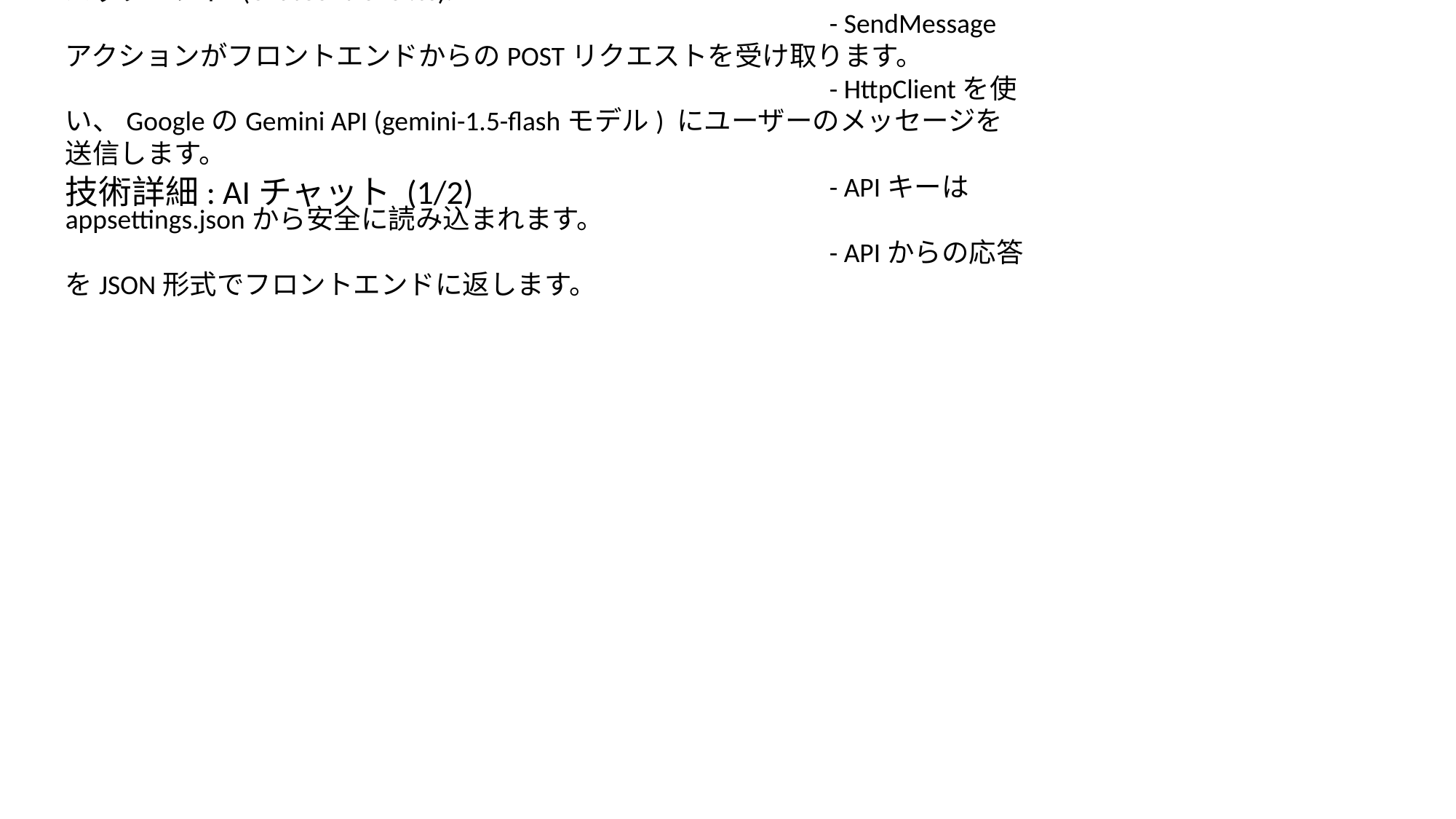

バックエンド (ChatController.cs):
							- SendMessageアクションがフロントエンドからのPOSTリクエストを受け取ります。
							- HttpClientを使い、GoogleのGemini API (gemini-1.5-flashモデル) にユーザーのメッセージを送信します。
							- APIキーはappsettings.jsonから安全に読み込まれます。
							- APIからの応答をJSON形式でフロントエンドに返します。
技術詳細: AIチャット (1/2)